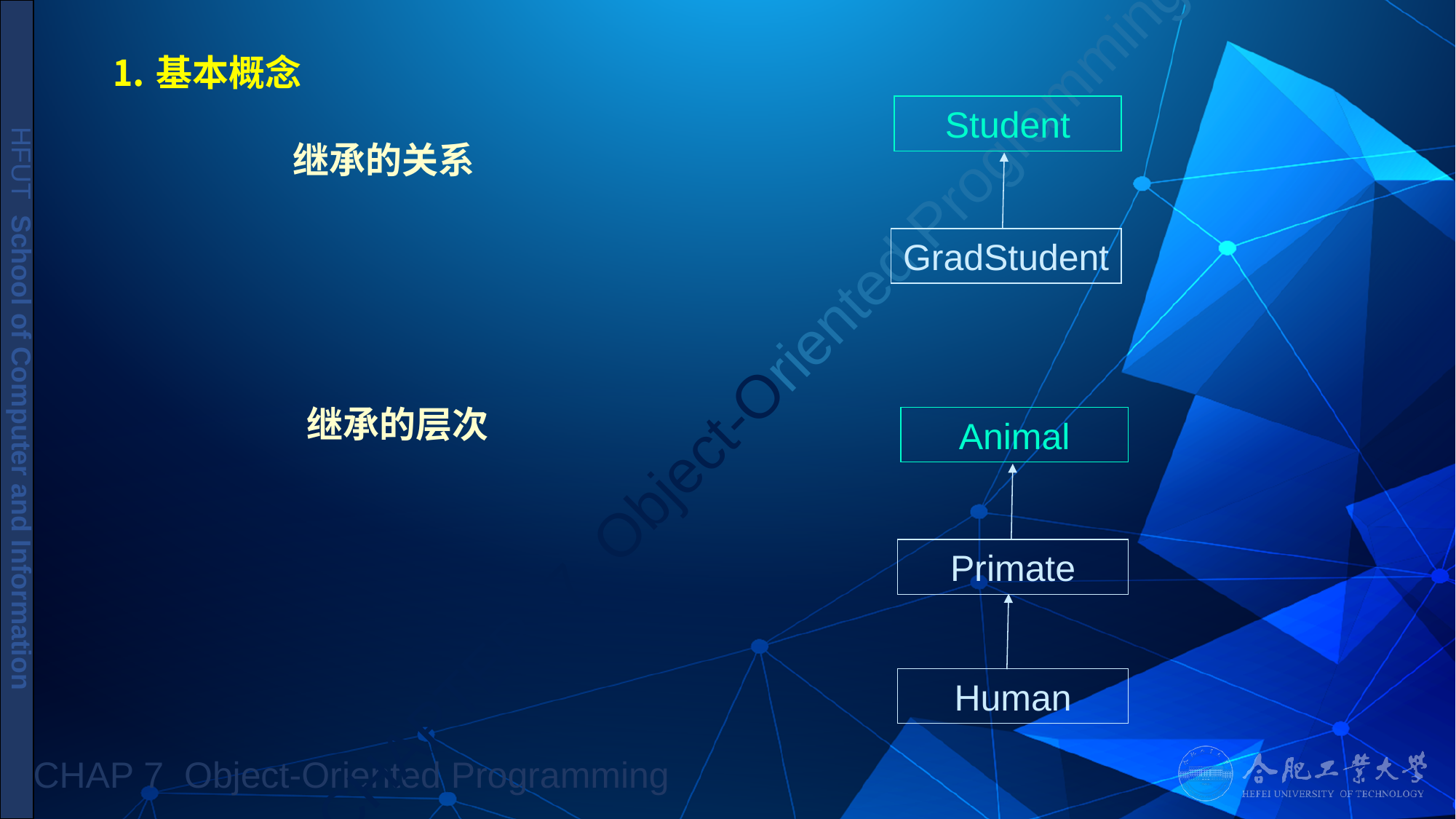

# ⒈基本概念
Student
继承的关系

GradStudent
继承的层次
Animal

Primate

Human